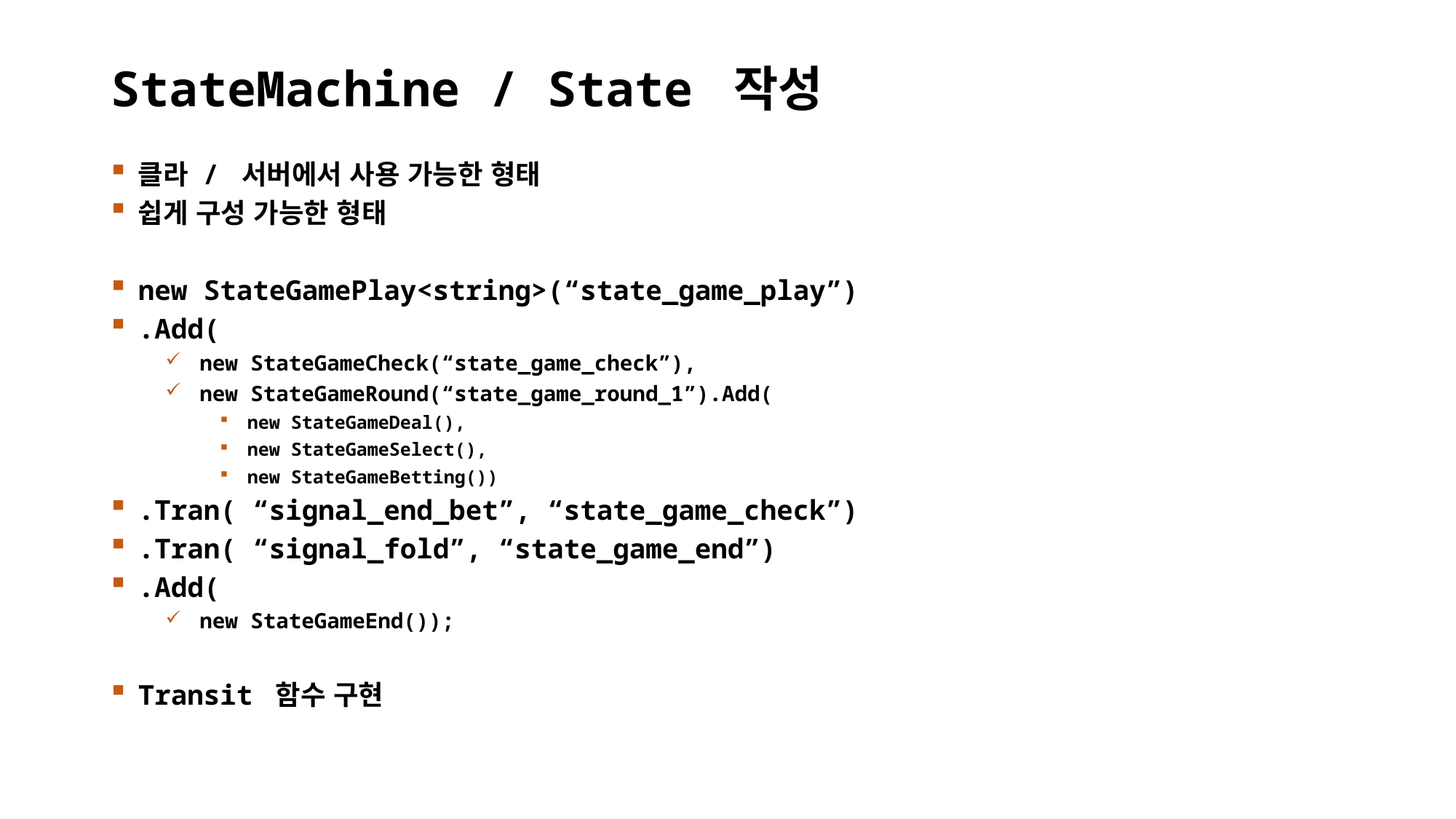

# StateMachine / State 작성
클라 / 서버에서 사용 가능한 형태
쉽게 구성 가능한 형태

new StateGamePlay<string>(“state_game_play”)
.Add(
new StateGameCheck(“state_game_check”),
new StateGameRound(“state_game_round_1”).Add(
new StateGameDeal(),
new StateGameSelect(),
new StateGameBetting())
.Tran( “signal_end_bet”, “state_game_check”)
.Tran( “signal_fold”, “state_game_end”)
.Add(
new StateGameEnd());

Transit 함수 구현